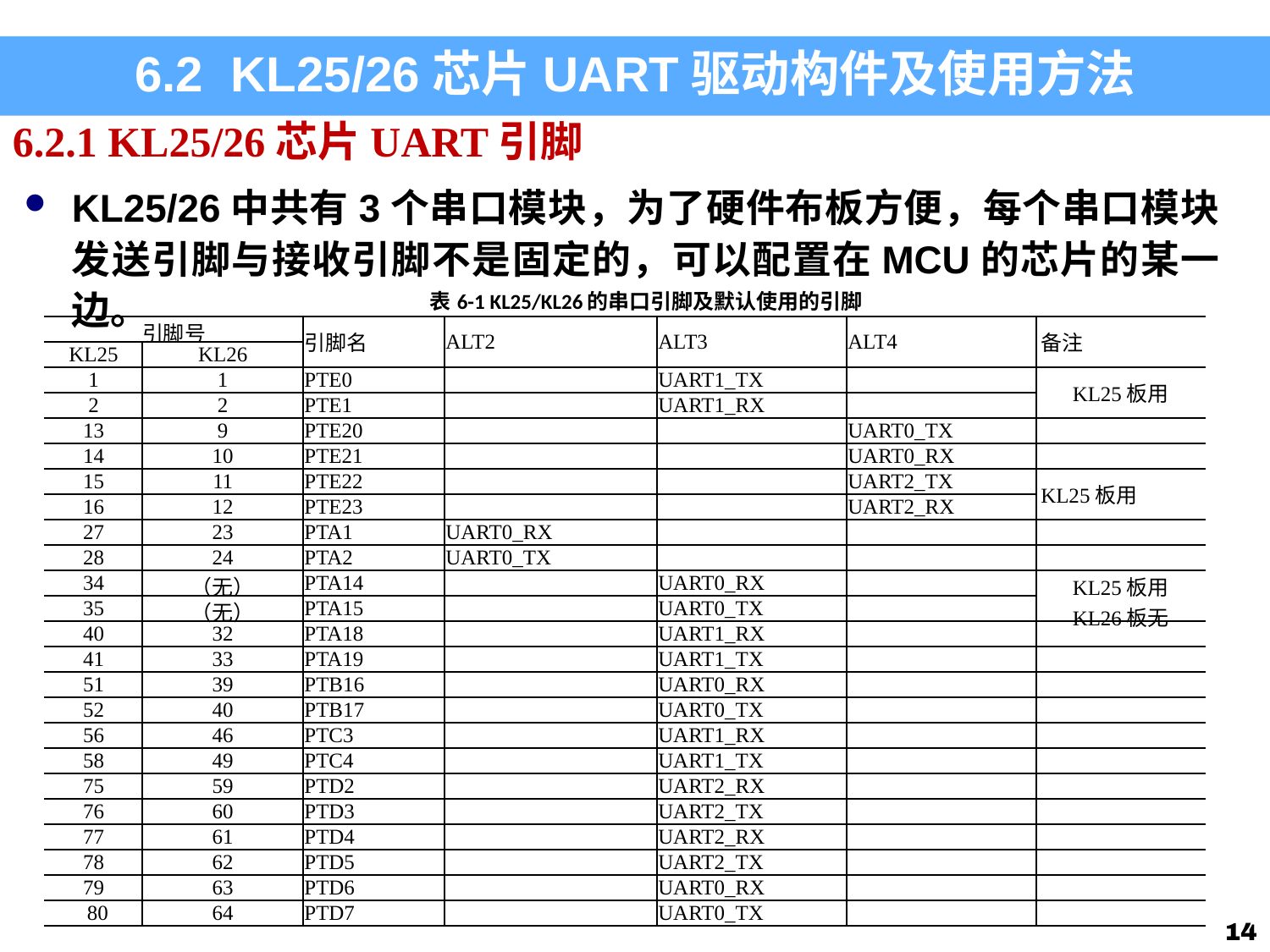

6.2  KL25/26芯片UART驱动构件及使用方法
6.2.1 KL25/26芯片UART引脚
KL25/26中共有3个串口模块，为了硬件布板方便，每个串口模块发送引脚与接收引脚不是固定的，可以配置在MCU的芯片的某一边。
| 表6-1 KL25/KL26的串口引脚及默认使用的引脚 |  |  |  |  |  |  |
| --- | --- | --- | --- | --- | --- | --- |
| 引脚号 |  | 引脚名 | ALT2 | ALT3 | ALT4 | 备注 |
| KL25 | KL26 |  |  |  |  |  |
| 1 | 1 | PTE0 |  | UART1\_TX |  | KL25板用 |
| 2 | 2 | PTE1 |  | UART1\_RX |  |  |
| 13 | 9 | PTE20 |  |  | UART0\_TX |  |
| 14 | 10 | PTE21 |  |  | UART0\_RX |  |
| 15 | 11 | PTE22 |  |  | UART2\_TX | KL25板用 |
| 16 | 12 | PTE23 |  |  | UART2\_RX |  |
| 27 | 23 | PTA1 | UART0\_RX |  |  |  |
| 28 | 24 | PTA2 | UART0\_TX |  |  |  |
| 34 | （无） | PTA14 |  | UART0\_RX |  | KL25板用 KL26板无 |
| 35 | （无） | PTA15 |  | UART0\_TX |  |  |
| 40 | 32 | PTA18 |  | UART1\_RX |  |  |
| 41 | 33 | PTA19 |  | UART1\_TX |  |  |
| 51 | 39 | PTB16 |  | UART0\_RX |  |  |
| 52 | 40 | PTB17 |  | UART0\_TX |  |  |
| 56 | 46 | PTC3 |  | UART1\_RX |  |  |
| 58 | 49 | PTC4 |  | UART1\_TX |  |  |
| 75 | 59 | PTD2 |  | UART2\_RX |  |  |
| 76 | 60 | PTD3 |  | UART2\_TX |  |  |
| 77 | 61 | PTD4 |  | UART2\_RX |  |  |
| 78 | 62 | PTD5 |  | UART2\_TX |  |  |
| 79 | 63 | PTD6 |  | UART0\_RX |  |  |
| 80 | 64 | PTD7 |  | UART0\_TX |  |  |
14